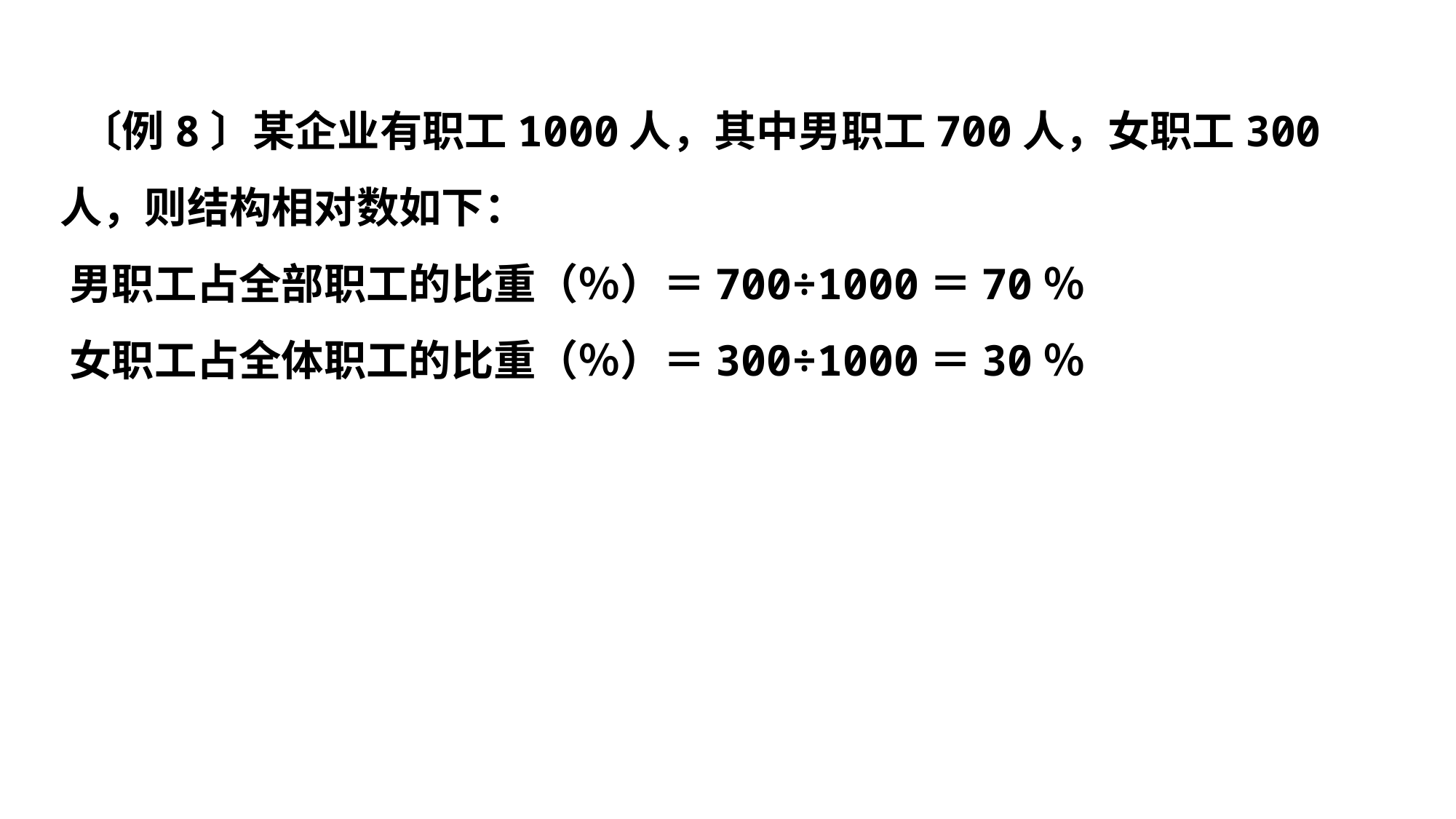

# 〔例8〕某企业有职工1000人，其中男职工700人，女职工300人，则结构相对数如下： 男职工占全部职工的比重（％）＝700÷1000＝70％ 女职工占全体职工的比重（％）＝300÷1000＝30％